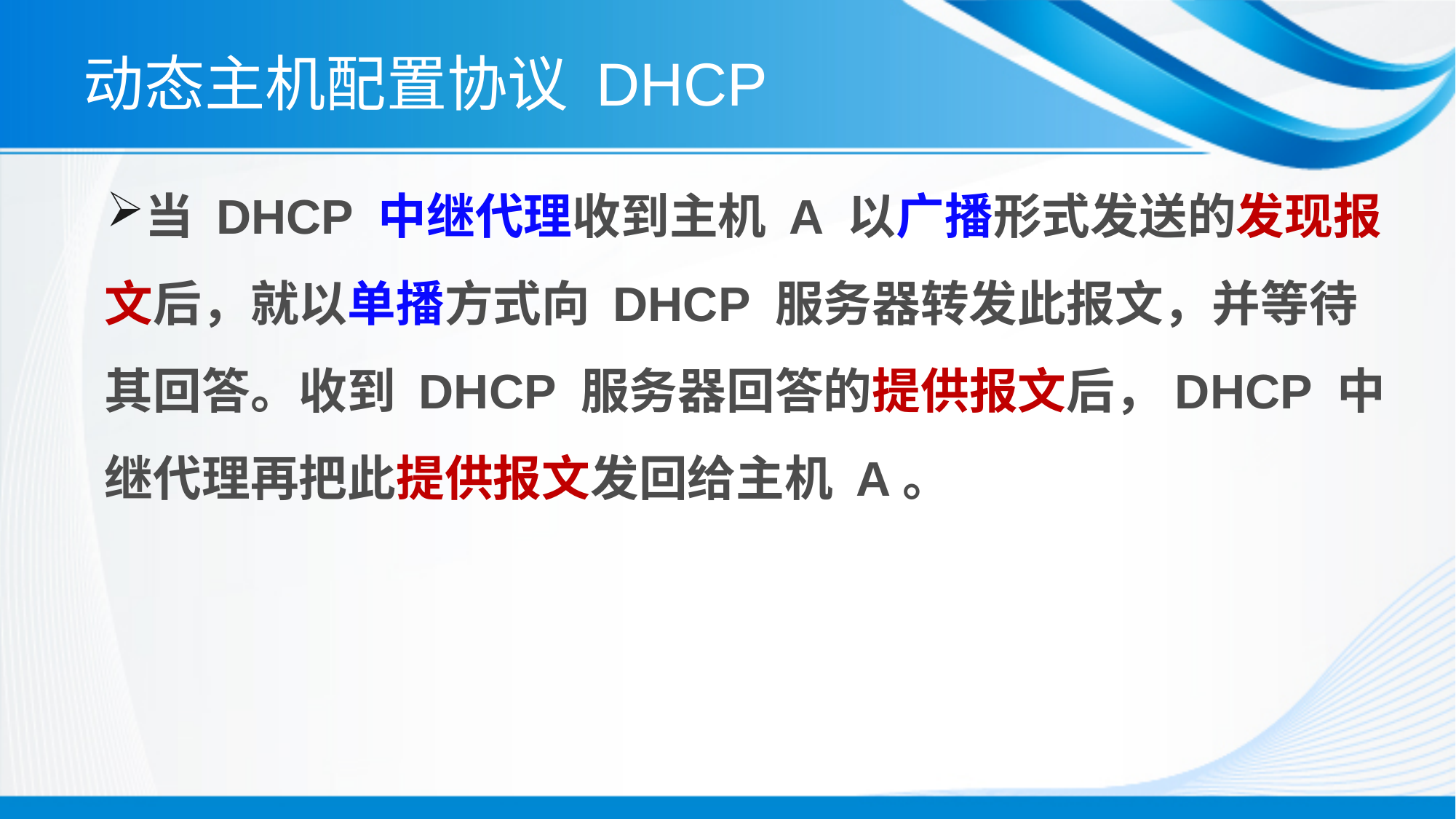

# 动态主机配置协议 DHCP
当 DHCP 中继代理收到主机 A 以广播形式发送的发现报文后，就以单播方式向 DHCP 服务器转发此报文，并等待其回答。收到 DHCP 服务器回答的提供报文后，DHCP 中继代理再把此提供报文发回给主机 A。